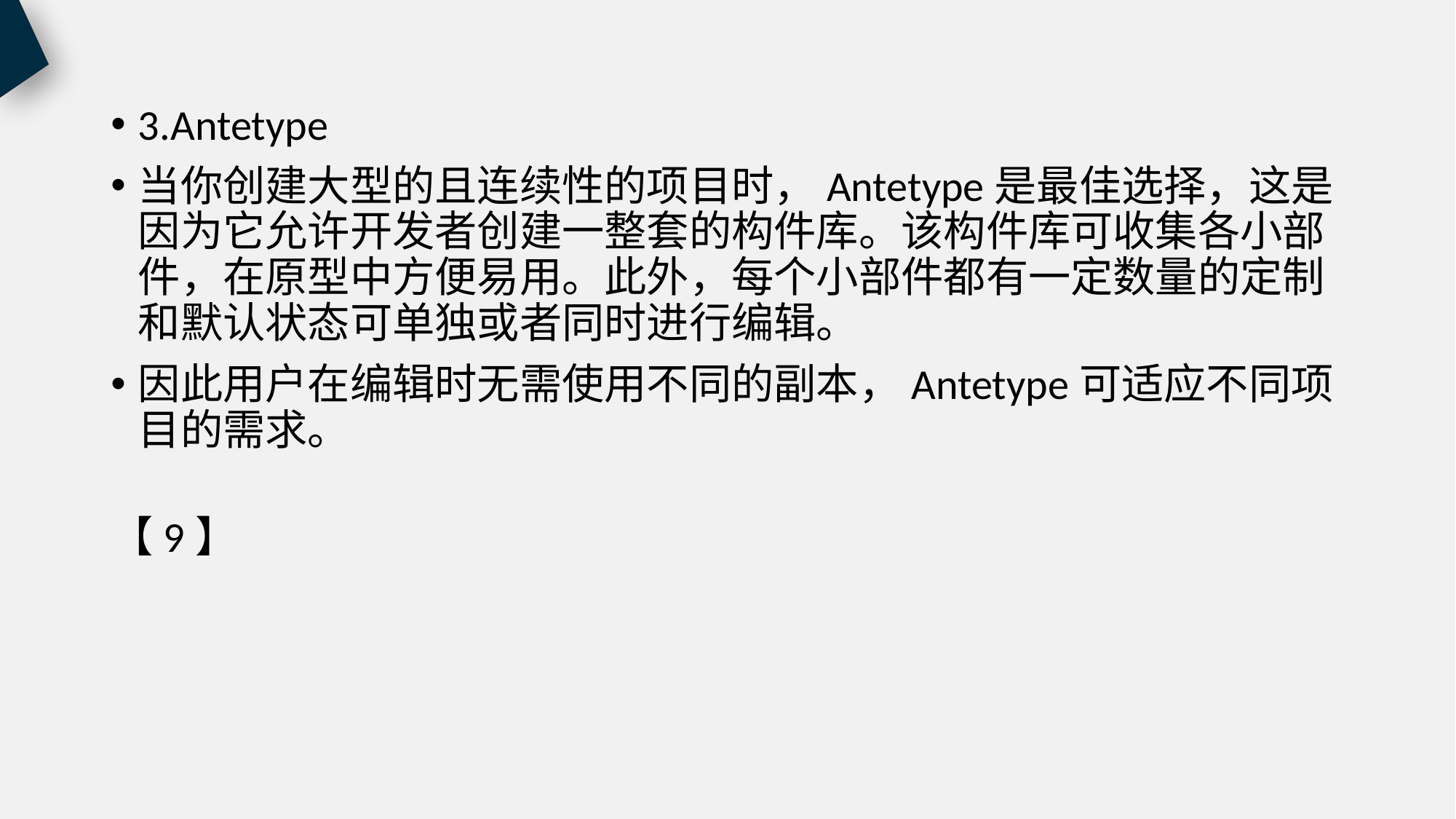

3.Antetype
当你创建大型的且连续性的项目时，Antetype是最佳选择，这是因为它允许开发者创建一整套的构件库。该构件库可收集各小部件，在原型中方便易用。此外，每个小部件都有一定数量的定制和默认状态可单独或者同时进行编辑。
因此用户在编辑时无需使用不同的副本，Antetype可适应不同项目的需求。
										    【9】